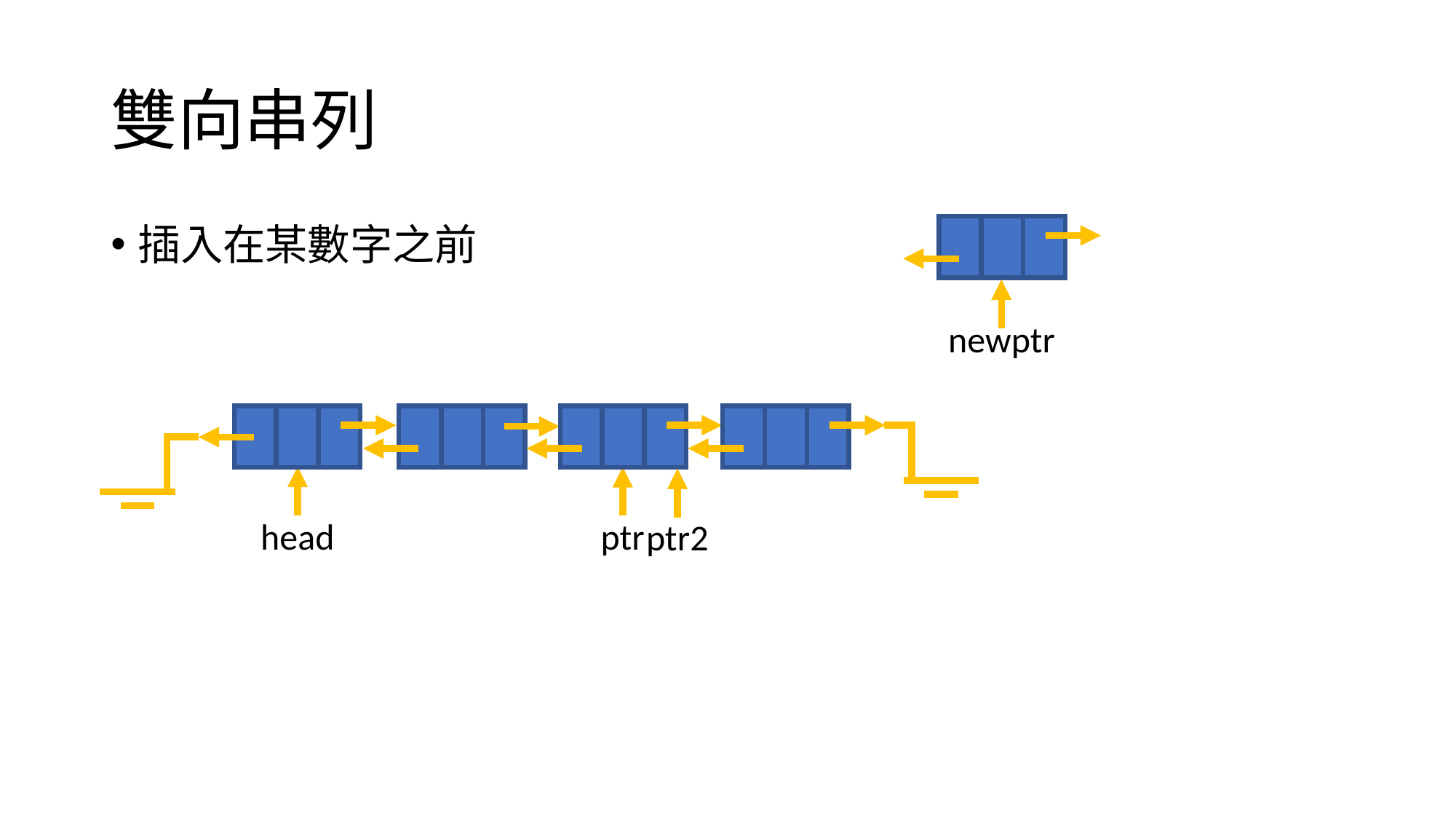

# 雙向串列

插入在某數字之前
newptr

head
ptr
ptr2